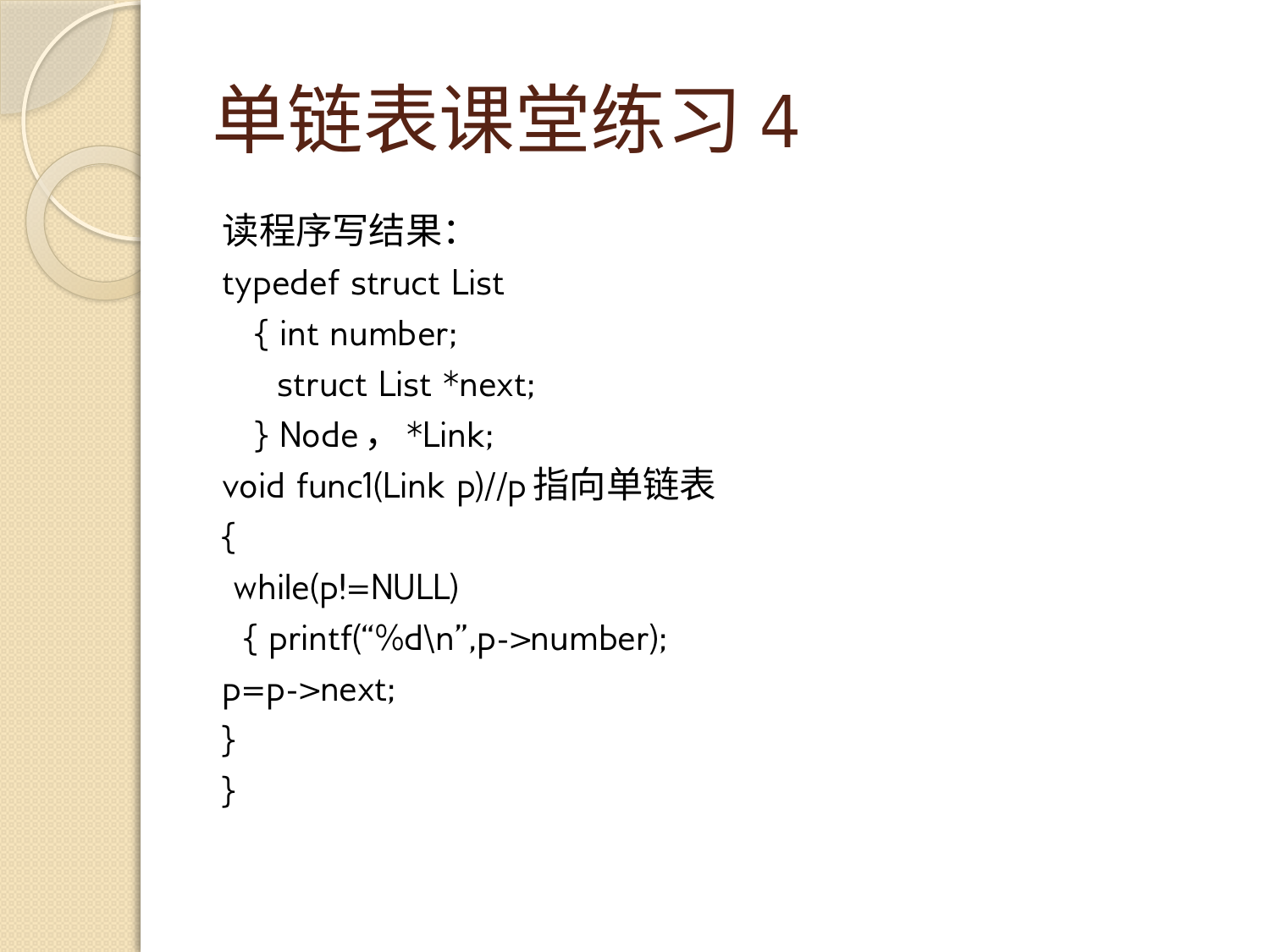

# 单链表课堂练习4
读程序写结果：
typedef struct List
   { int number;
     struct List *next;
   } Node，*Link;
void func1(Link p)//p指向单链表
{
 while(p!=NULL)
  { printf(“%d\n”,p->number);
p=p->next;
}
}